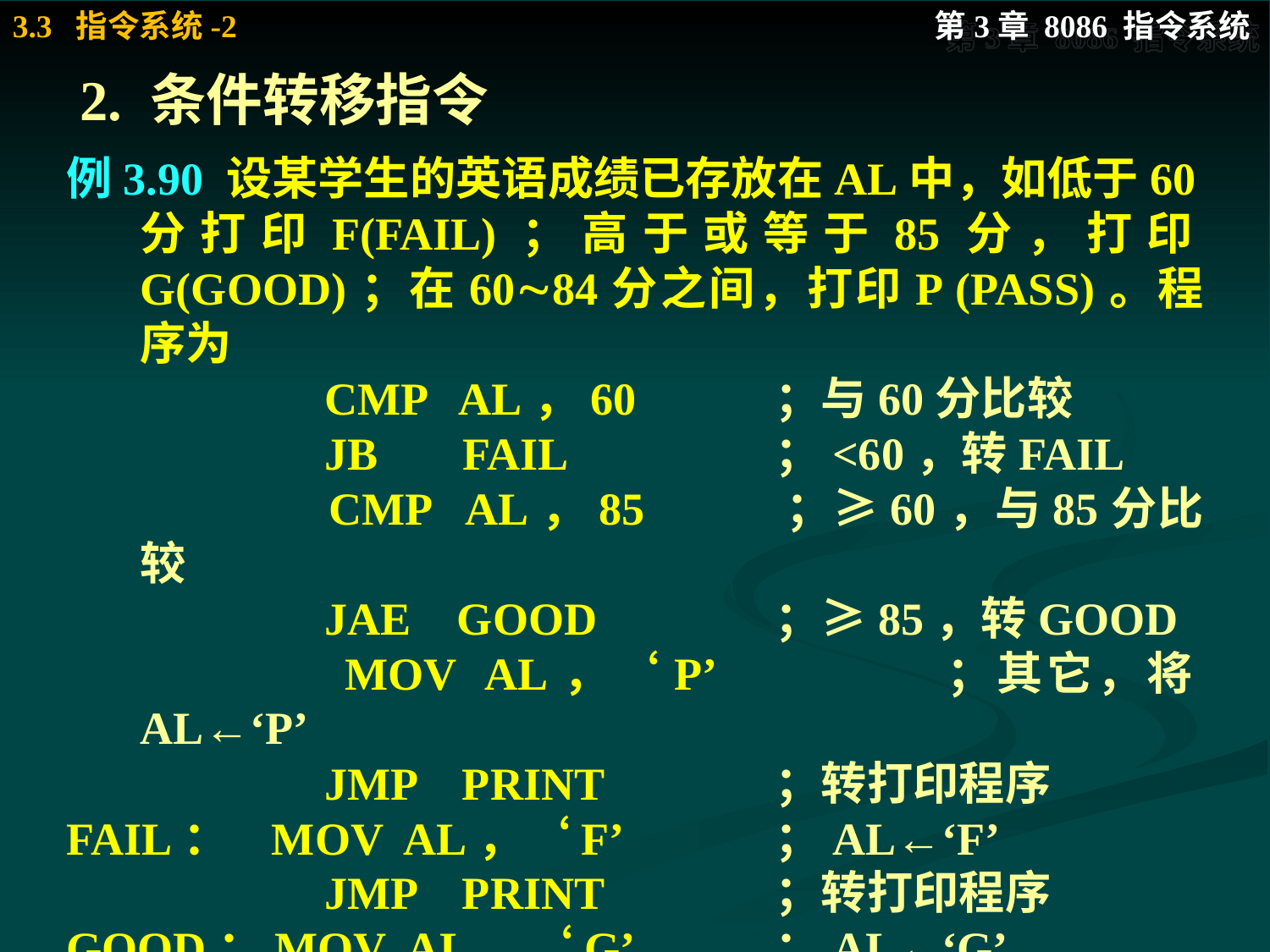

# 2. 条件转移指令
例3.90 设某学生的英语成绩已存放在AL中，如低于60分打印F(FAIL)；高于或等于85分，打印G(GOOD)；在60∼84分之间，打印P (PASS)。程序为
		     CMP   AL，60		；与60分比较
		     JB	      FAIL		；<60，转FAIL
		     CMP   AL，85	 	；≥60，与85分比较
		     JAE    GOOD		；≥85，转GOOD
		     MOV  AL，‘P’		；其它，将AL←‘P’
		     JMP    PRINT		；转打印程序
FAIL：   MOV  AL，‘F’		；AL←‘F’
		     JMP    PRINT		；转打印程序
GOOD：MOV  AL，‘G’		；AL←‘G’
PRINT： … 			；打印存在AL中的字符